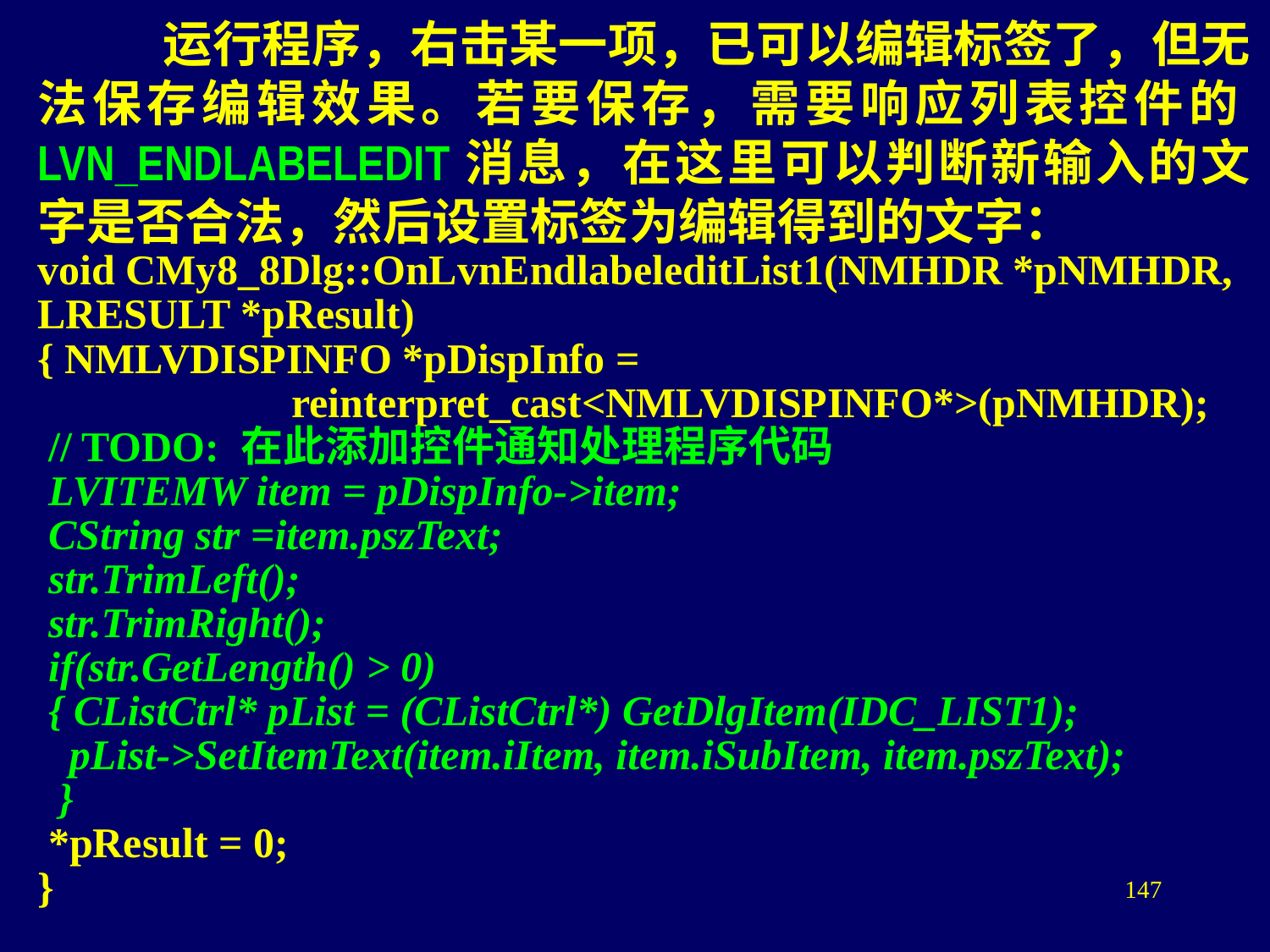

运行程序，右击某一项，已可以编辑标签了，但无法保存编辑效果。若要保存，需要响应列表控件的LVN_ENDLABELEDIT消息，在这里可以判断新输入的文字是否合法，然后设置标签为编辑得到的文字：
void CMy8_8Dlg::OnLvnEndlabeleditList1(NMHDR *pNMHDR, LRESULT *pResult)
{ NMLVDISPINFO *pDispInfo =
		reinterpret_cast<NMLVDISPINFO*>(pNMHDR);
 // TODO: 在此添加控件通知处理程序代码
 LVITEMW item = pDispInfo->item;
 CString str =item.pszText;
 str.TrimLeft();
 str.TrimRight();
 if(str.GetLength() > 0)
 { CListCtrl* pList = (CListCtrl*) GetDlgItem(IDC_LIST1);
   pList->SetItemText(item.iItem, item.iSubItem, item.pszText);
  }
 *pResult = 0;
}
147